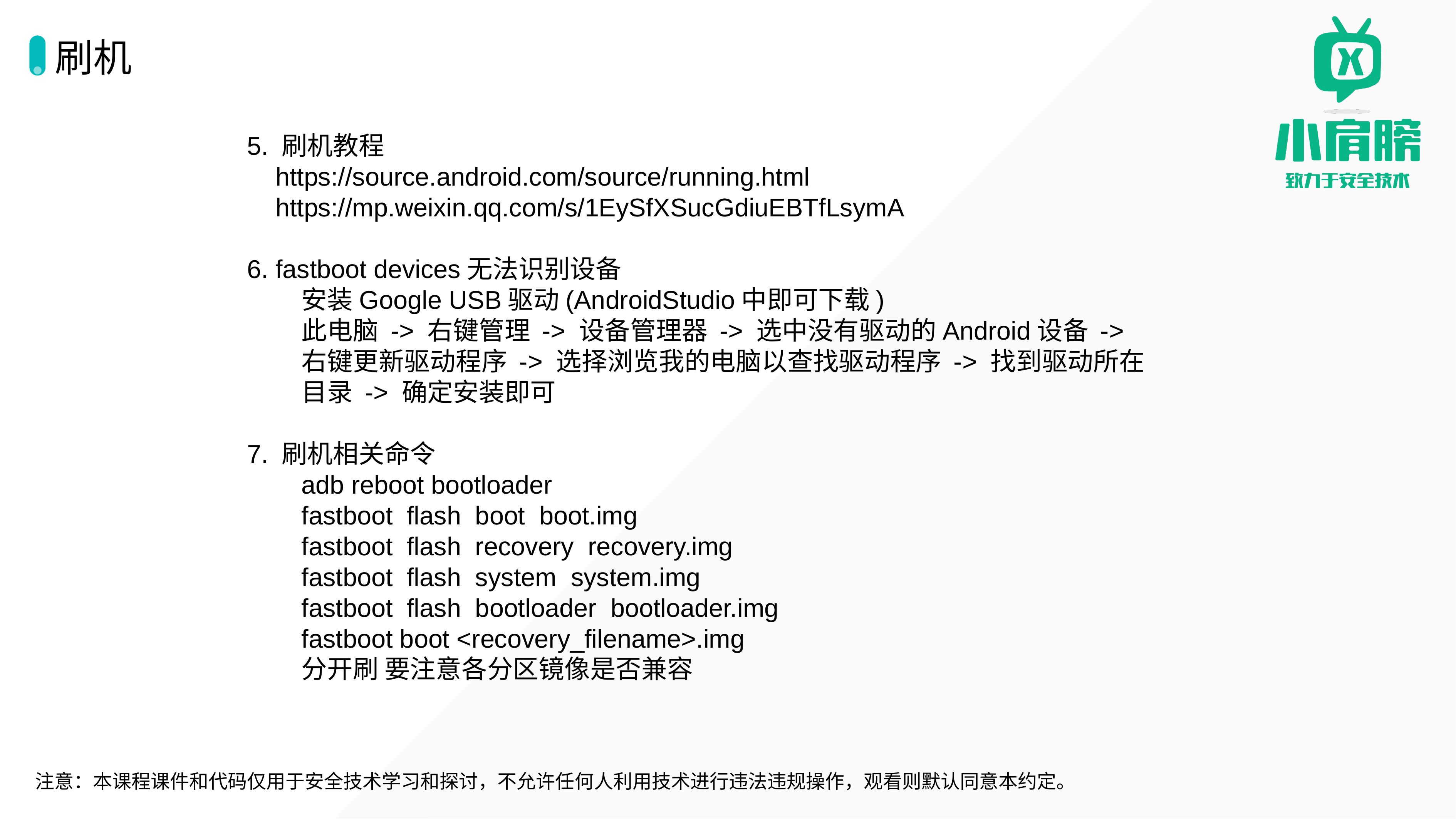

# 刷机
5. 刷机教程
    https://source.android.com/source/running.html
    https://mp.weixin.qq.com/s/1EySfXSucGdiuEBTfLsymA

6. fastboot devices无法识别设备
安装Google USB驱动(AndroidStudio中即可下载)
此电脑 -> 右键管理 -> 设备管理器 -> 选中没有驱动的Android设备 -> 右键更新驱动程序 -> 选择浏览我的电脑以查找驱动程序 -> 找到驱动所在目录 -> 确定安装即可

7. 刷机相关命令
adb reboot bootloader
fastboot  flash  boot  boot.img
fastboot  flash  recovery  recovery.img
fastboot  flash  system  system.img
fastboot  flash  bootloader  bootloader.img
fastboot boot <recovery_filename>.img
分开刷 要注意各分区镜像是否兼容